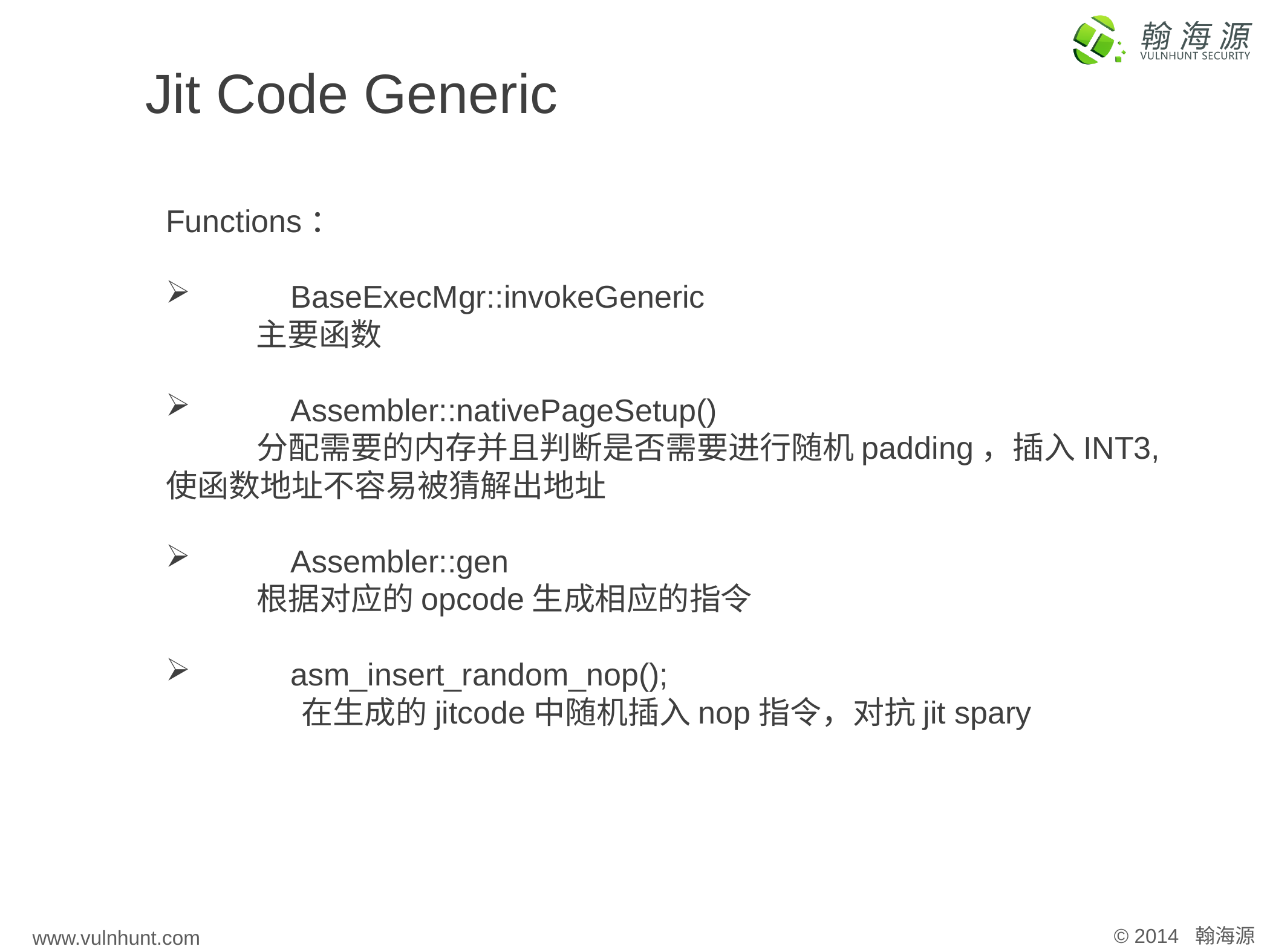

# Jit Code Generic
Functions：

	BaseExecMgr::invokeGeneric
主要函数

	Assembler::nativePageSetup()
	分配需要的内存并且判断是否需要进行随机padding，插入INT3,使函数地址不容易被猜解出地址

	Assembler::gen
	根据对应的opcode生成相应的指令

	asm_insert_random_nop();
	在生成的jitcode中随机插入nop指令，对抗jit spary